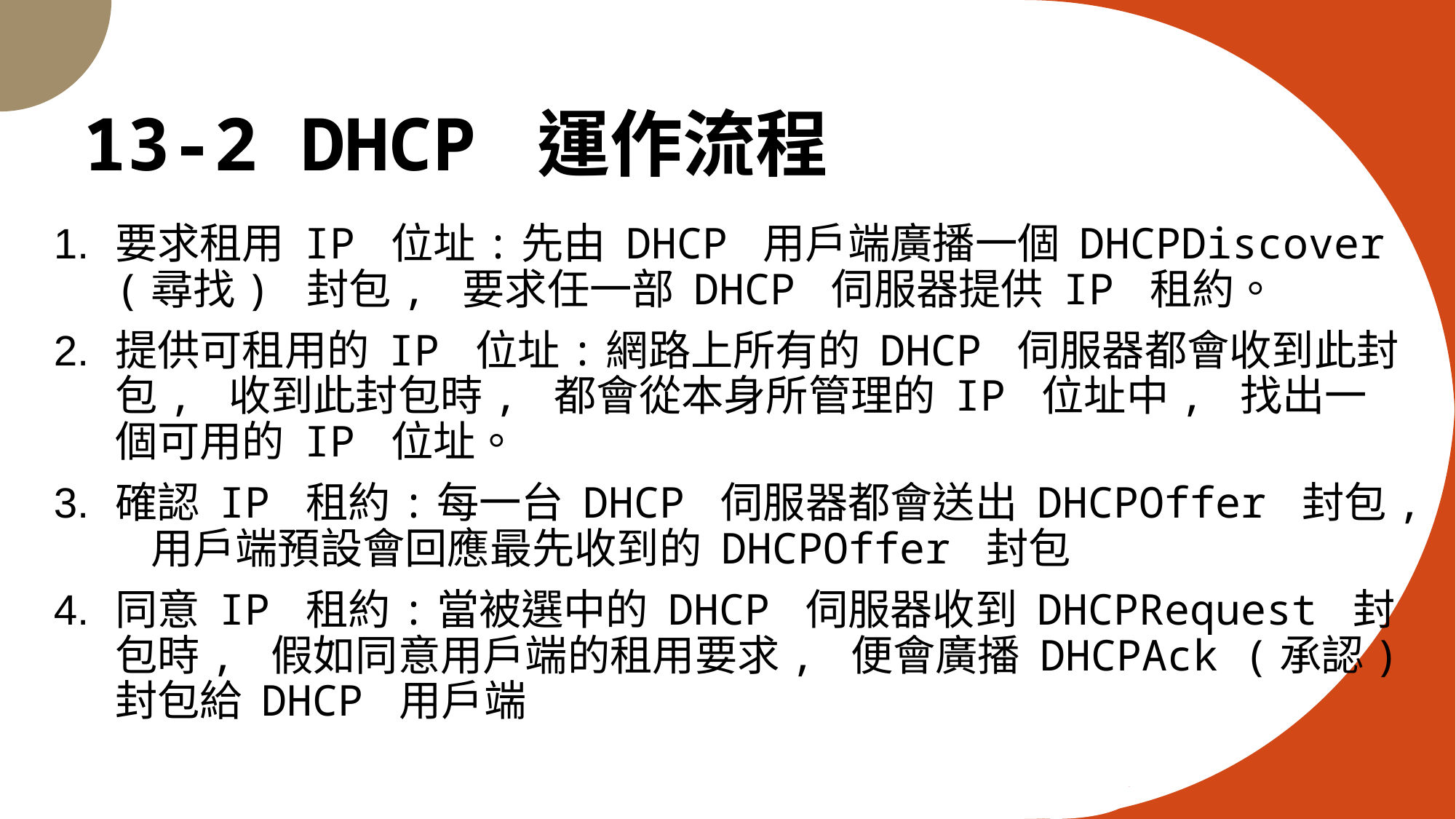

# 13-2 DHCP 運作流程
要求租用 IP 位址:先由 DHCP 用戶端廣播一個 DHCPDiscover (尋找) 封包, 要求任一部 DHCP 伺服器提供 IP 租約。
提供可租用的 IP 位址:網路上所有的 DHCP 伺服器都會收到此封包, 收到此封包時, 都會從本身所管理的 IP 位址中, 找出一個可用的 IP 位址。
確認 IP 租約:每一台 DHCP 伺服器都會送出 DHCPOffer 封包, 用戶端預設會回應最先收到的 DHCPOffer 封包
同意 IP 租約:當被選中的 DHCP 伺服器收到 DHCPRequest 封包時, 假如同意用戶端的租用要求, 便會廣播 DHCPAck (承認) 封包給 DHCP 用戶端